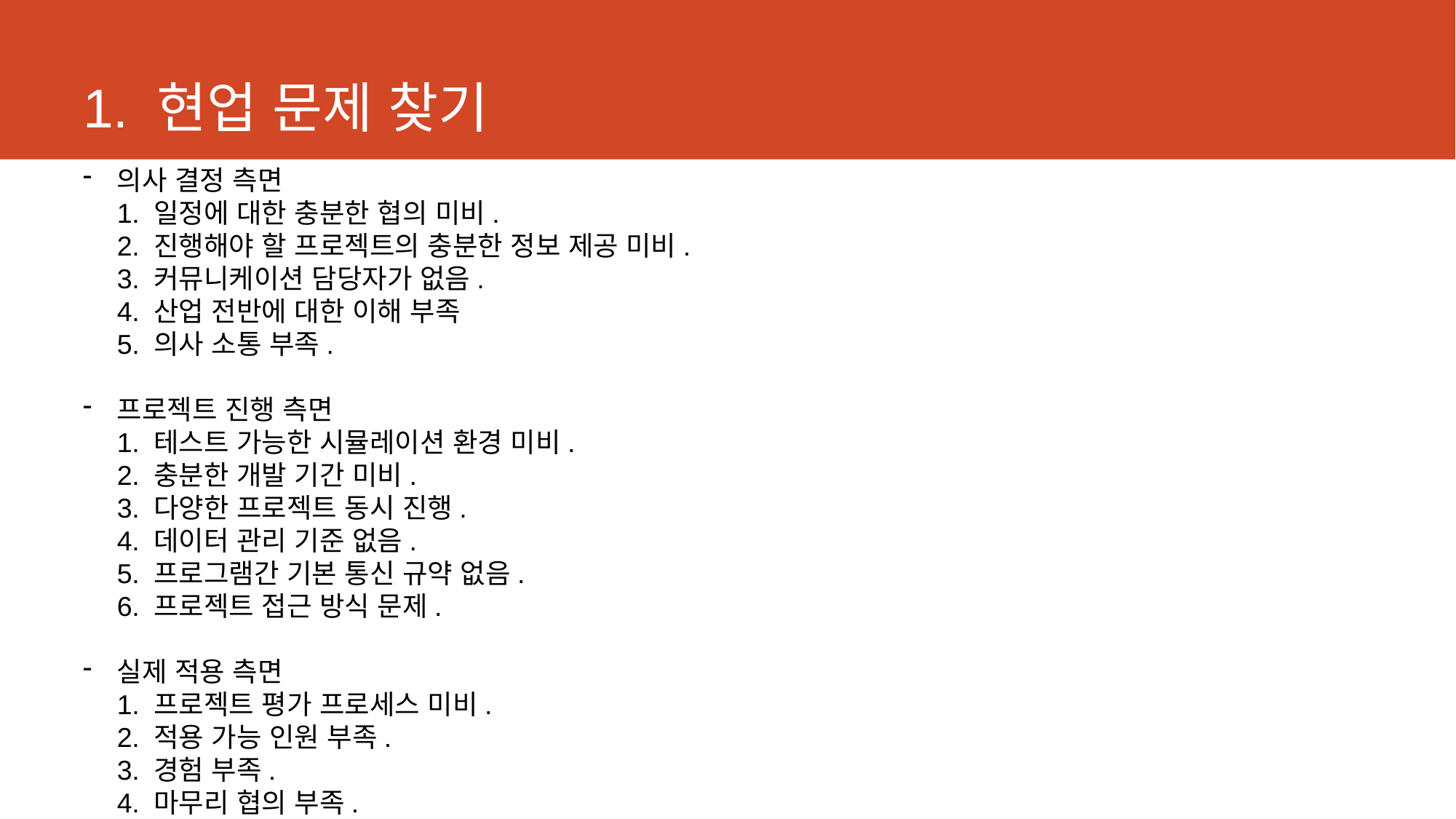

# 1. 현업 문제 찾기
의사 결정 측면
1. 일정에 대한 충분한 협의 미비.
2. 진행해야 할 프로젝트의 충분한 정보 제공 미비.
3. 커뮤니케이션 담당자가 없음.
4. 산업 전반에 대한 이해 부족
5. 의사 소통 부족.
프로젝트 진행 측면
1. 테스트 가능한 시뮬레이션 환경 미비.
2. 충분한 개발 기간 미비.
3. 다양한 프로젝트 동시 진행.
4. 데이터 관리 기준 없음.
5. 프로그램간 기본 통신 규약 없음.
6. 프로젝트 접근 방식 문제.
실제 적용 측면
1. 프로젝트 평가 프로세스 미비.
2. 적용 가능 인원 부족.
3. 경험 부족.
4. 마무리 협의 부족.